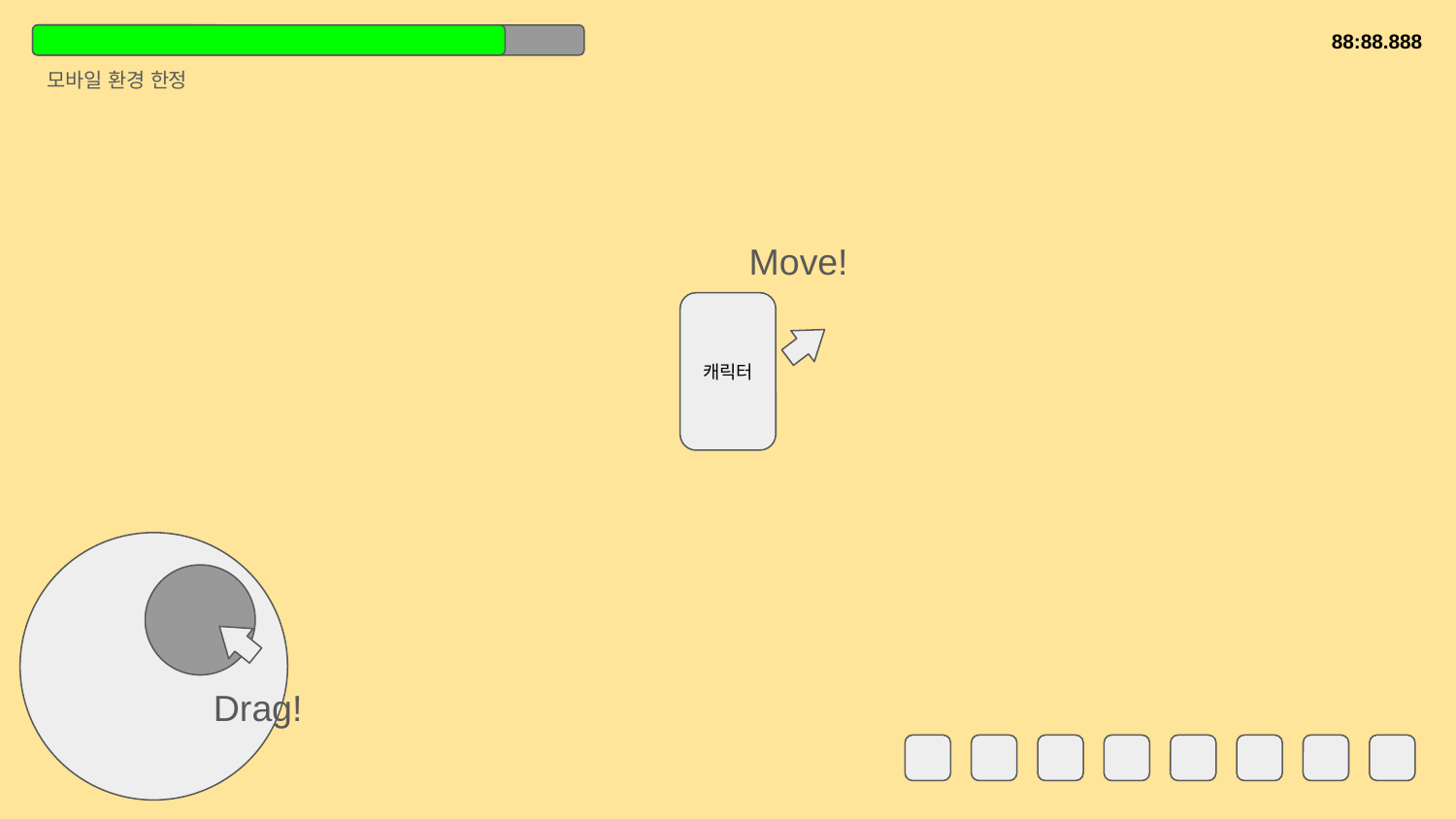

88:88.888

모바일 환경 한정
Move!
캐릭터

Drag!